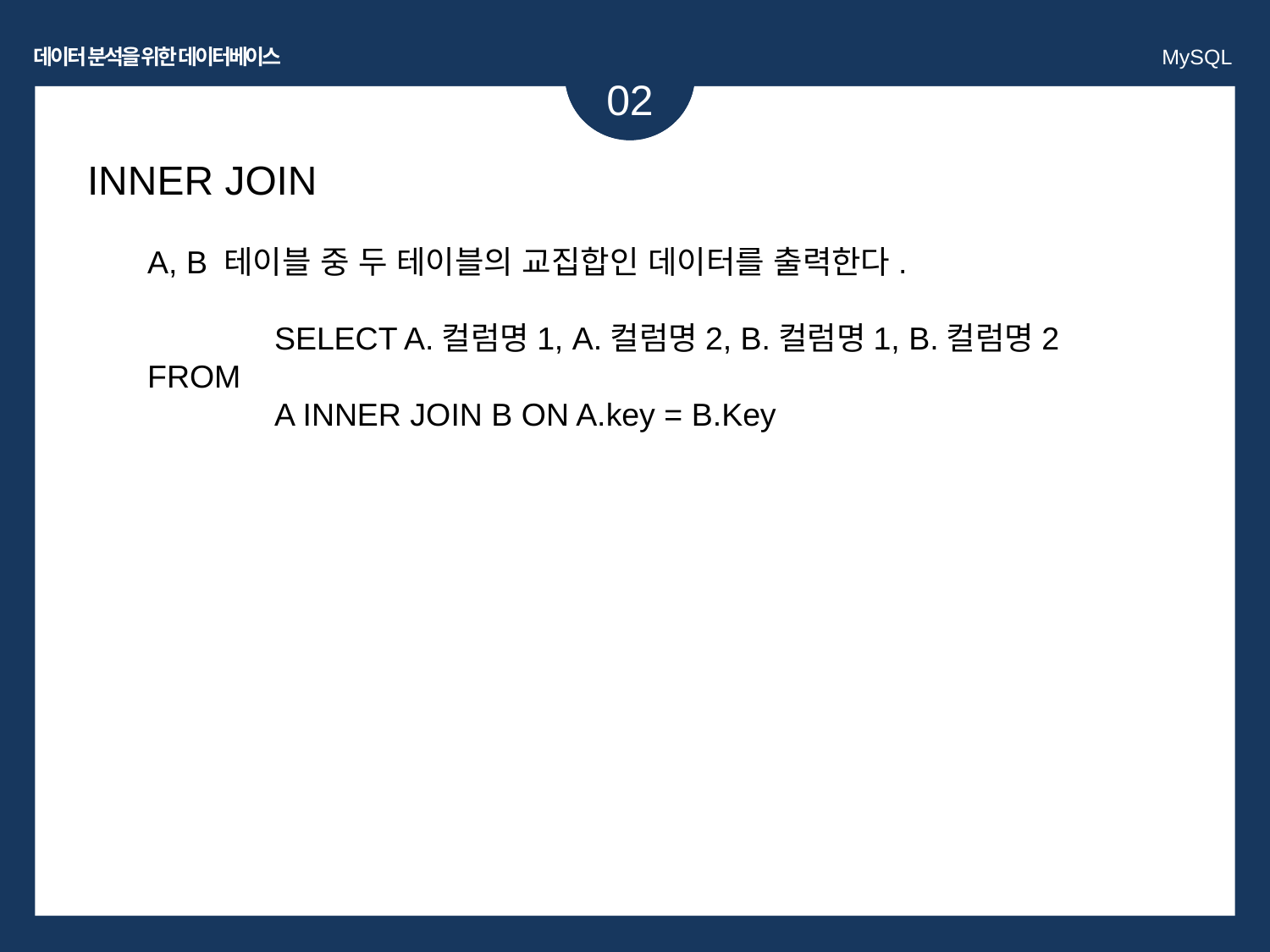

데이터 분석을 위한 데이터베이스
MySQL
02
INNER JOIN
A, B 테이블 중 두 테이블의 교집합인 데이터를 출력한다.

	SELECT A.컬럼명1, A.컬럼명2, B.컬럼명1, B.컬럼명2 FROM
	A INNER JOIN B ON A.key = B.Key